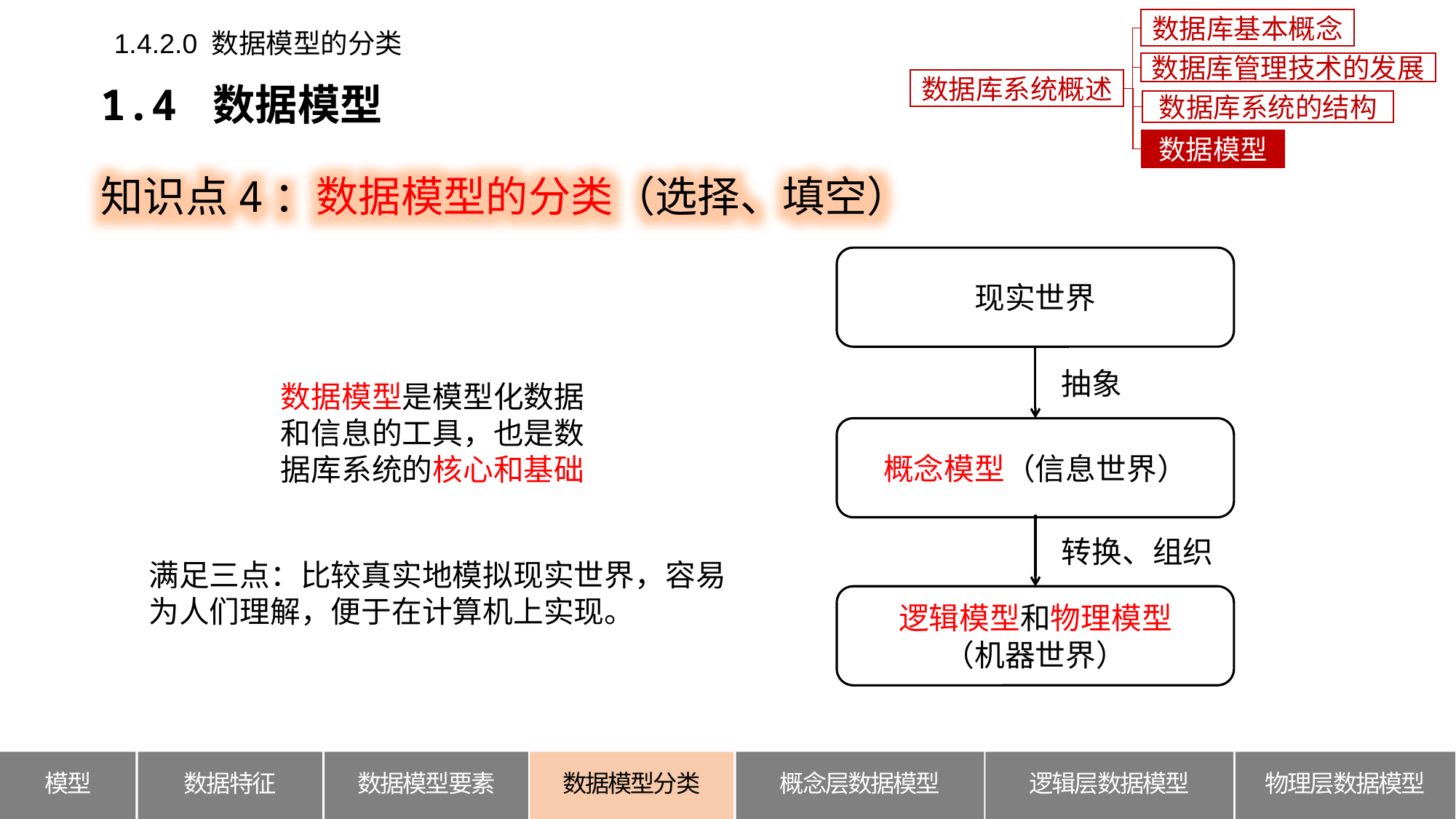

数据库基本概念
1.4.2.0 数据模型的分类
数据库管理技术的发展
数据库系统概述
1.4 数据模型
数据库系统的结构
知识点4：数据模型的分类（选择、填空）
数据模型
现实世界
抽象
概念模型（信息世界）
转换、组织
逻辑模型和物理模型
（机器世界）
数据模型是模型化数据和信息的工具，也是数据库系统的核心和基础

满足三点：比较真实地模拟现实世界，容易为人们理解，便于在计算机上实现。

模型
数据特征
数据模型要素
数据模型分类
概念层数据模型
逻辑层数据模型
物理层数据模型